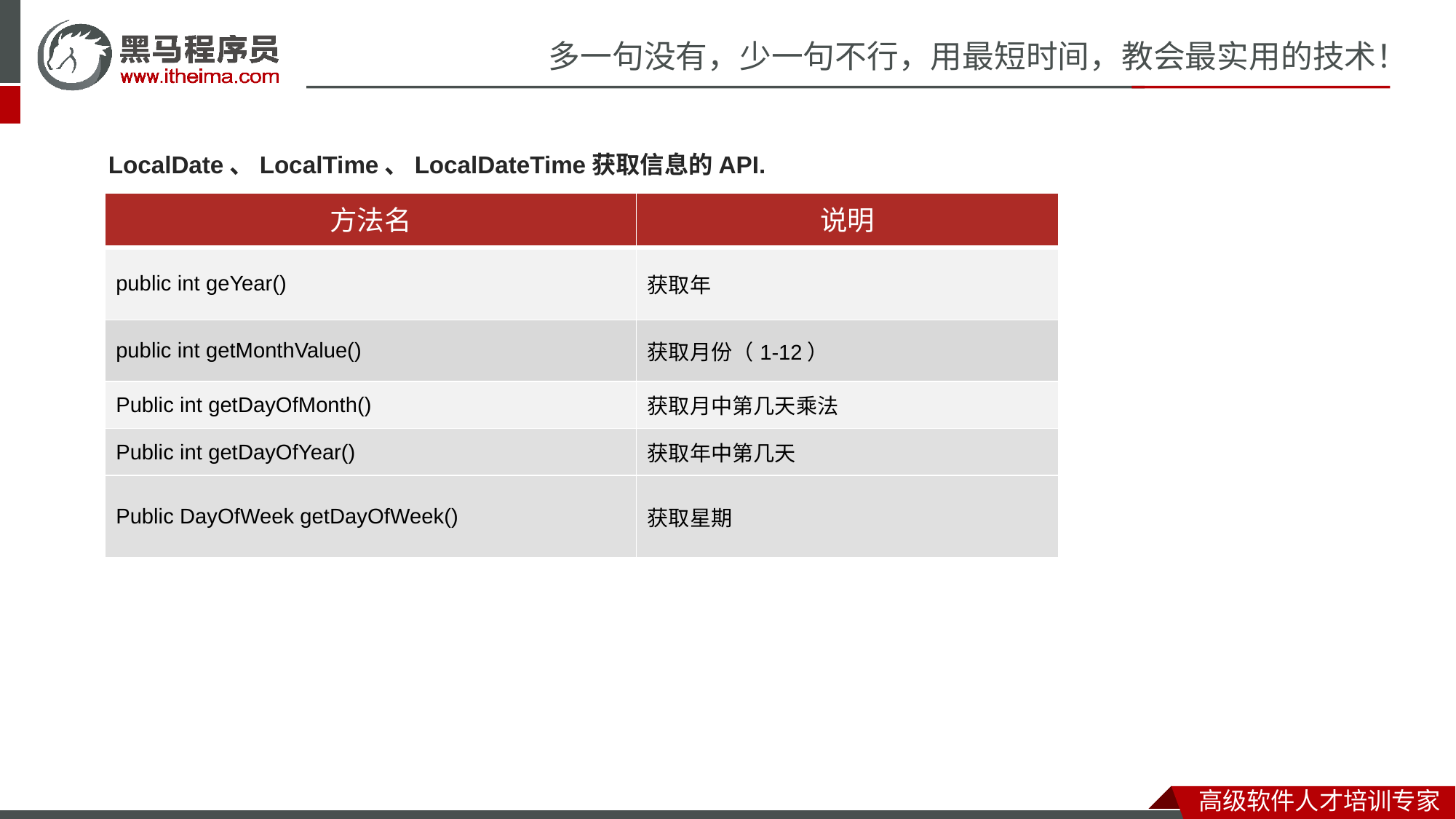

LocalDate、LocalTime、LocalDateTime获取信息的API.

| 方法名 | 说明 |
| --- | --- |
| public int geYear() | 获取年 |
| public int getMonthValue() | 获取月份（1-12） |
| Public int getDayOfMonth() | 获取月中第几天乘法 |
| Public int getDayOfYear() | 获取年中第几天 |
| Public DayOfWeek getDayOfWeek() | 获取星期 |